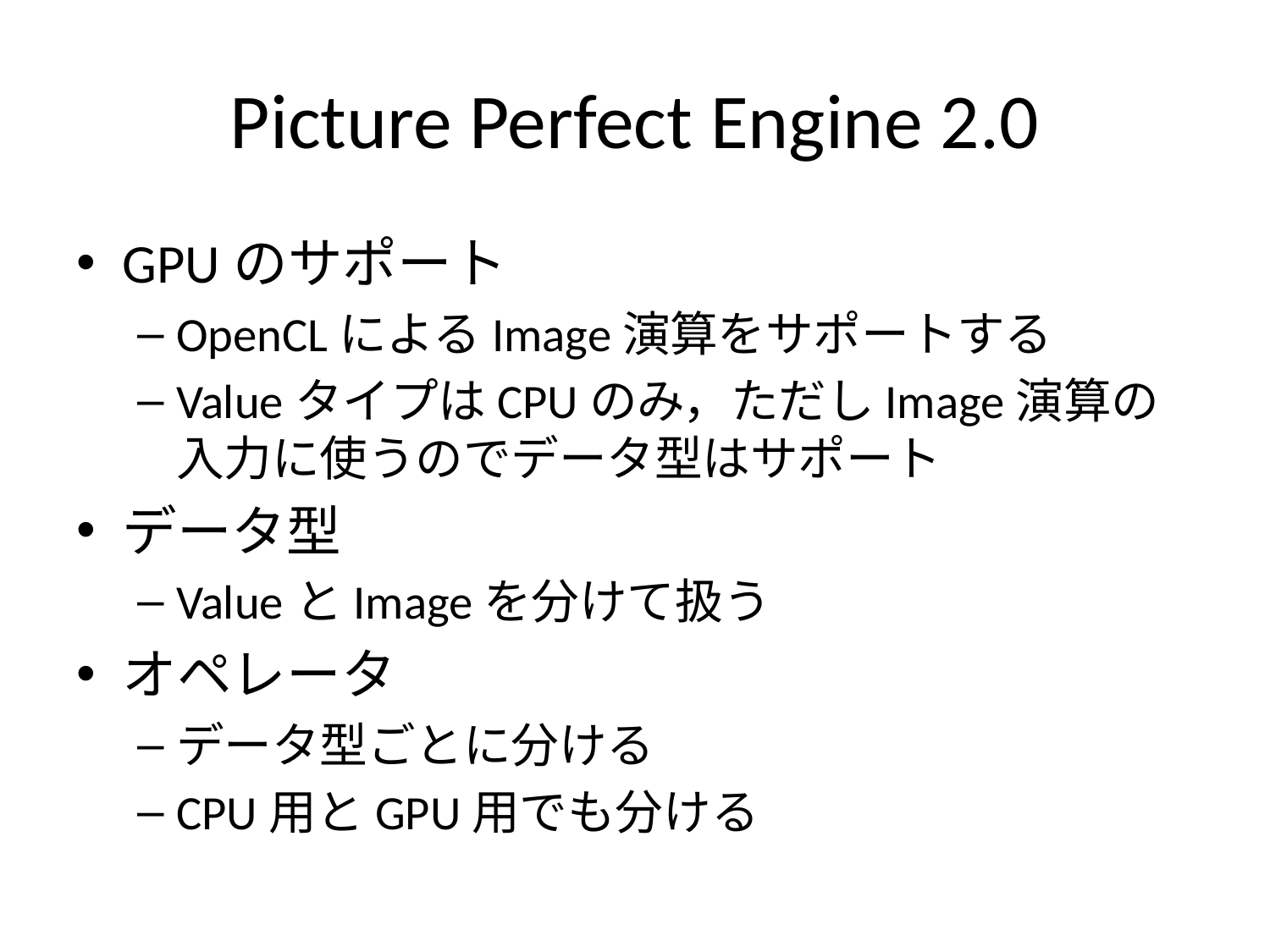

# Picture Perfect Engine 2.0
GPUのサポート
OpenCLによるImage演算をサポートする
ValueタイプはCPUのみ，ただしImage演算の入力に使うのでデータ型はサポート
データ型
ValueとImageを分けて扱う
オペレータ
データ型ごとに分ける
CPU用とGPU用でも分ける